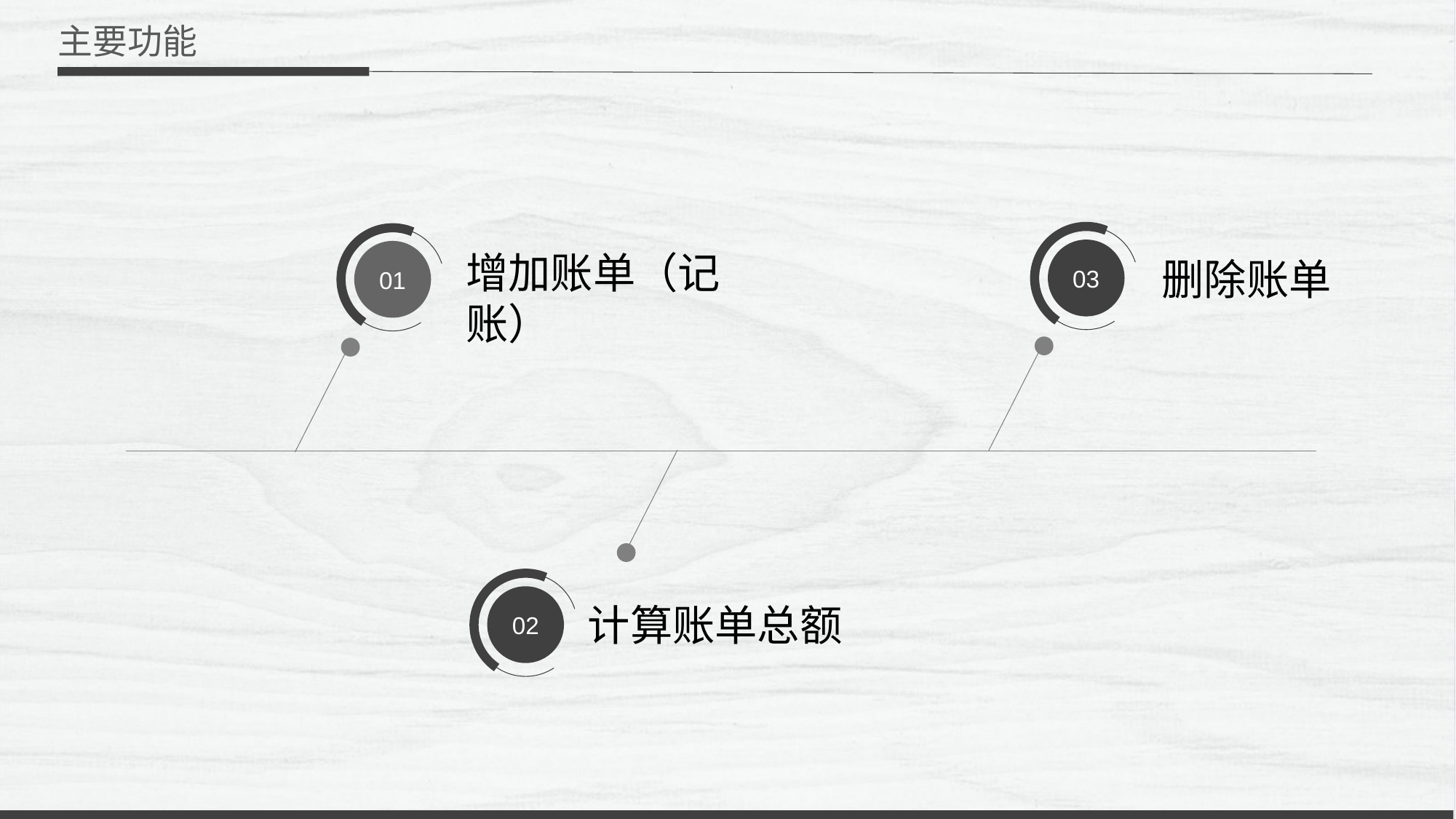

主要功能

03
01
增加账单（记账）
删除账单

02
计算账单总额